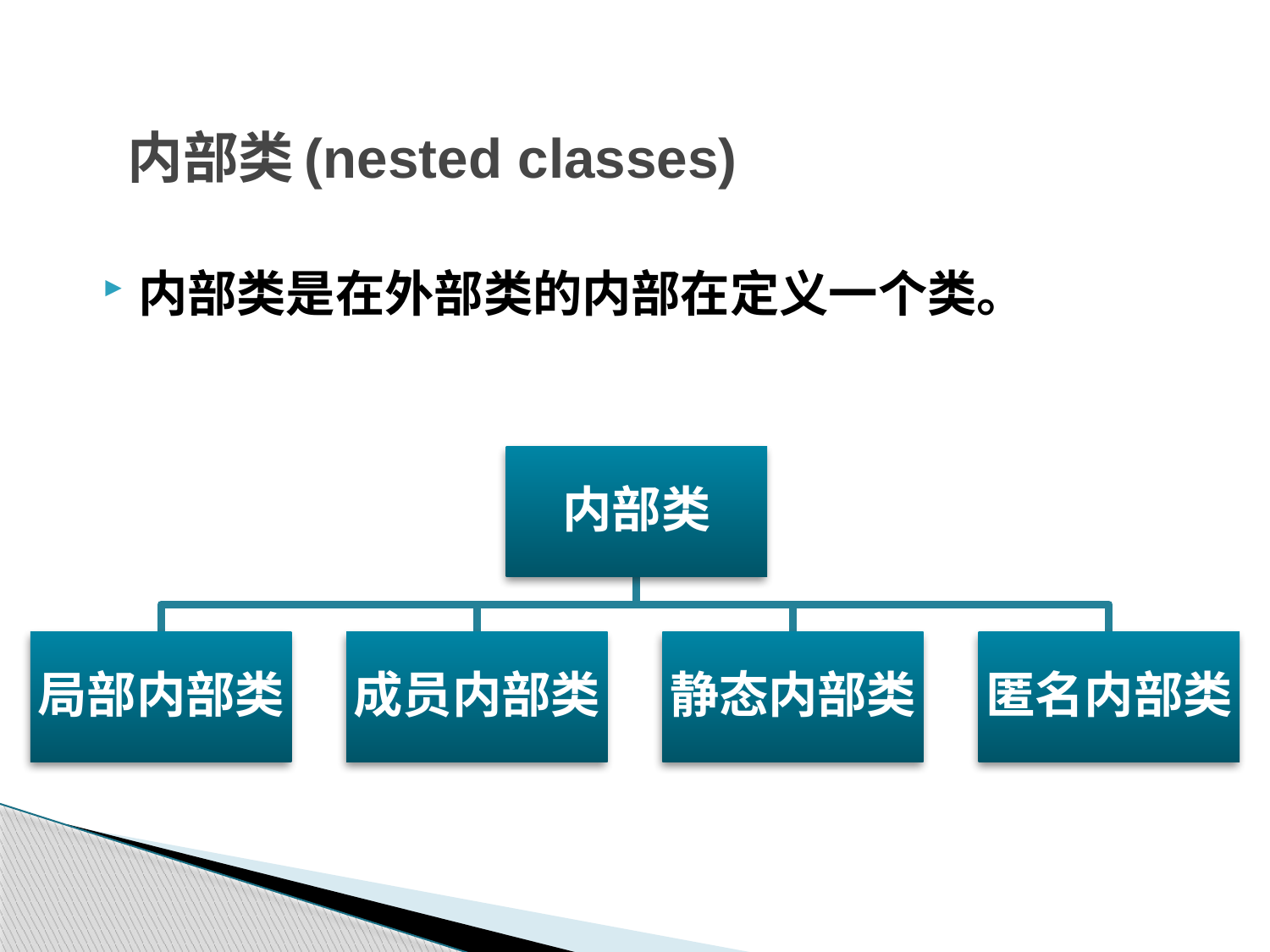

# 内部类(nested classes)
内部类是在外部类的内部在定义一个类。

内部类
局部内部类
成员内部类
静态内部类
匿名内部类